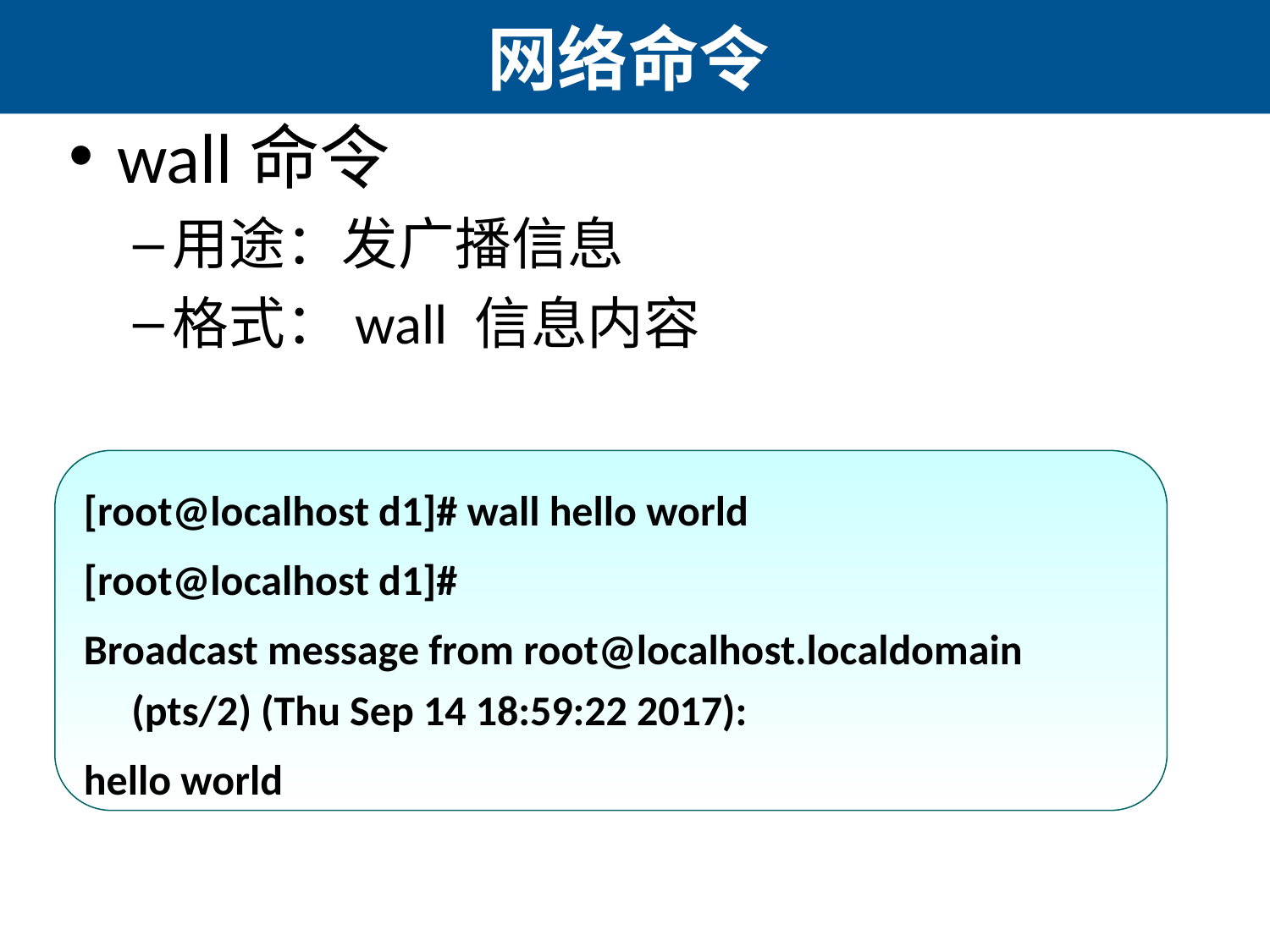

# 网络命令
wall命令
用途：发广播信息
格式：wall 信息内容

[root@localhost d1]# wall hello world
[root@localhost d1]#
Broadcast message from root@localhost.localdomain (pts/2) (Thu Sep 14 18:59:22 2017):
hello world